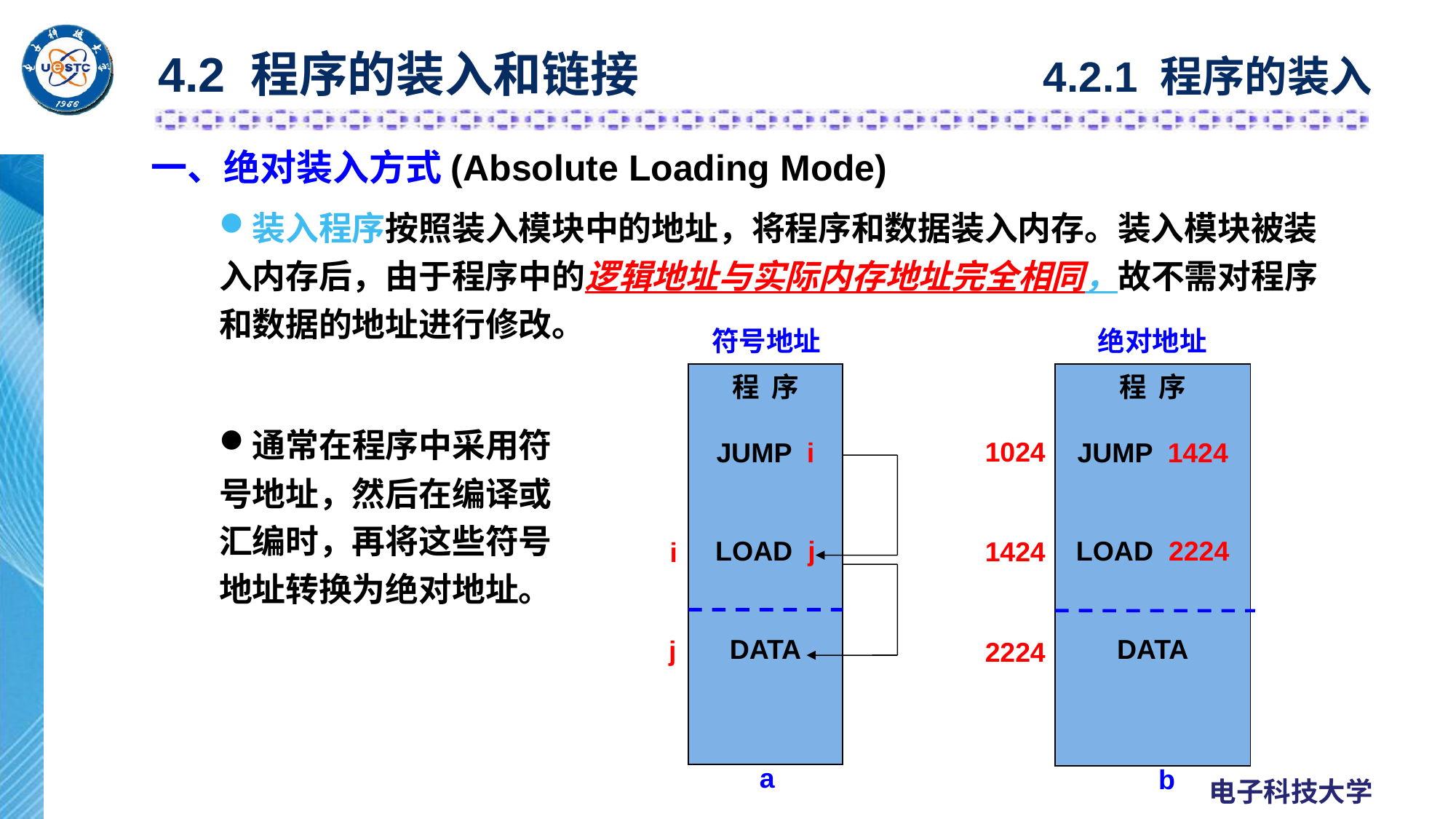

4.2 程序的装入和链接
4.2.1 程序的装入
一、绝对装入方式(Absolute Loading Mode)
装入程序按照装入模块中的地址，将程序和数据装入内存。装入模块被装入内存后，由于程序中的逻辑地址与实际内存地址完全相同，故不需对程序和数据的地址进行修改。
绝对地址
程  序

JUMP  1424

LOAD  2224

DATA
1024
1424

2224
b
 符号地址
程  序

JUMP  i

LOAD  j

DATA

i

j
a
通常在程序中采用符号地址，然后在编译或汇编时，再将这些符号地址转换为绝对地址。